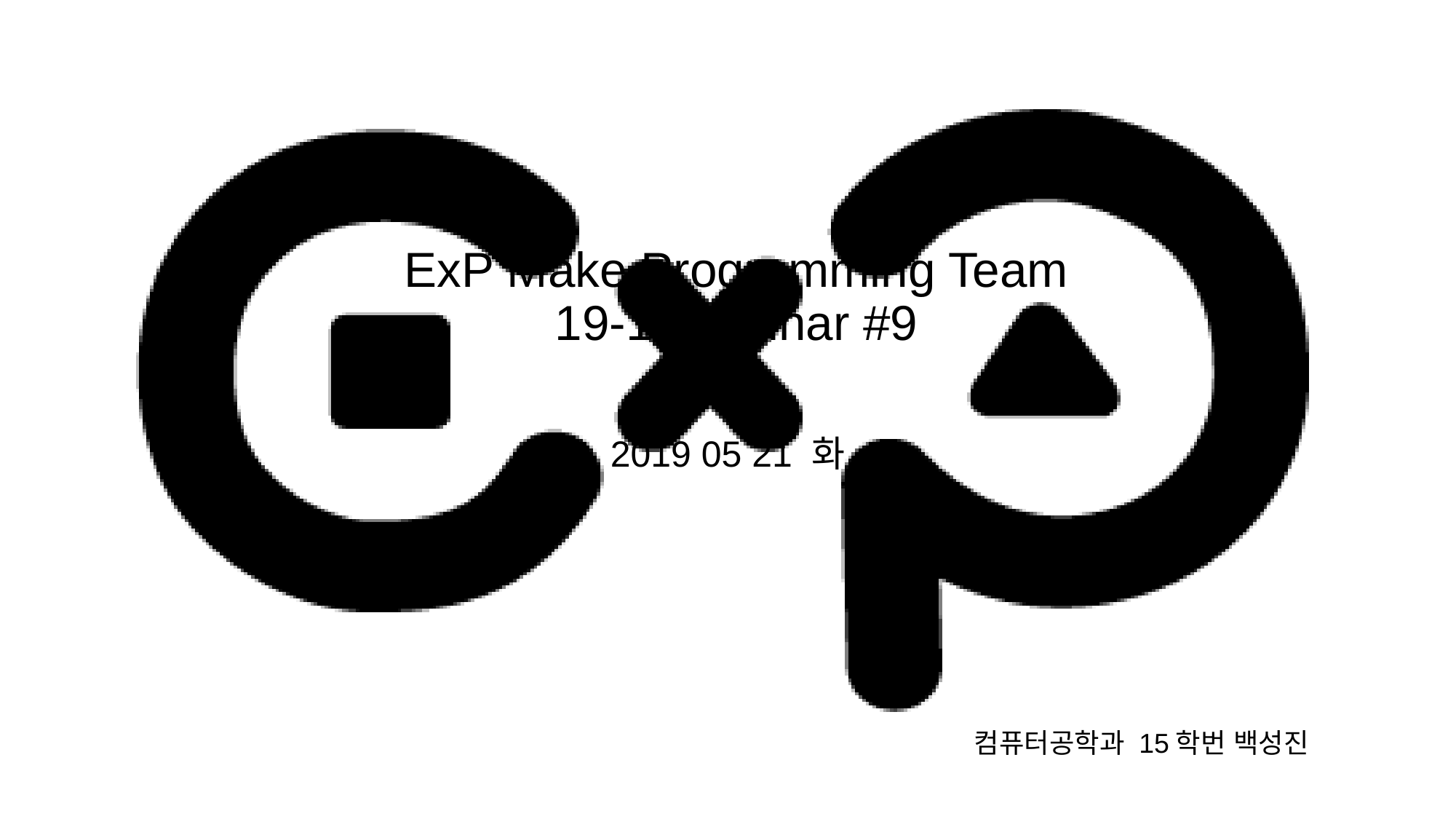

# ExP Make Programming Team 19-1 Seminar #9
2019 05 21 화
컴퓨터공학과 15학번 백성진